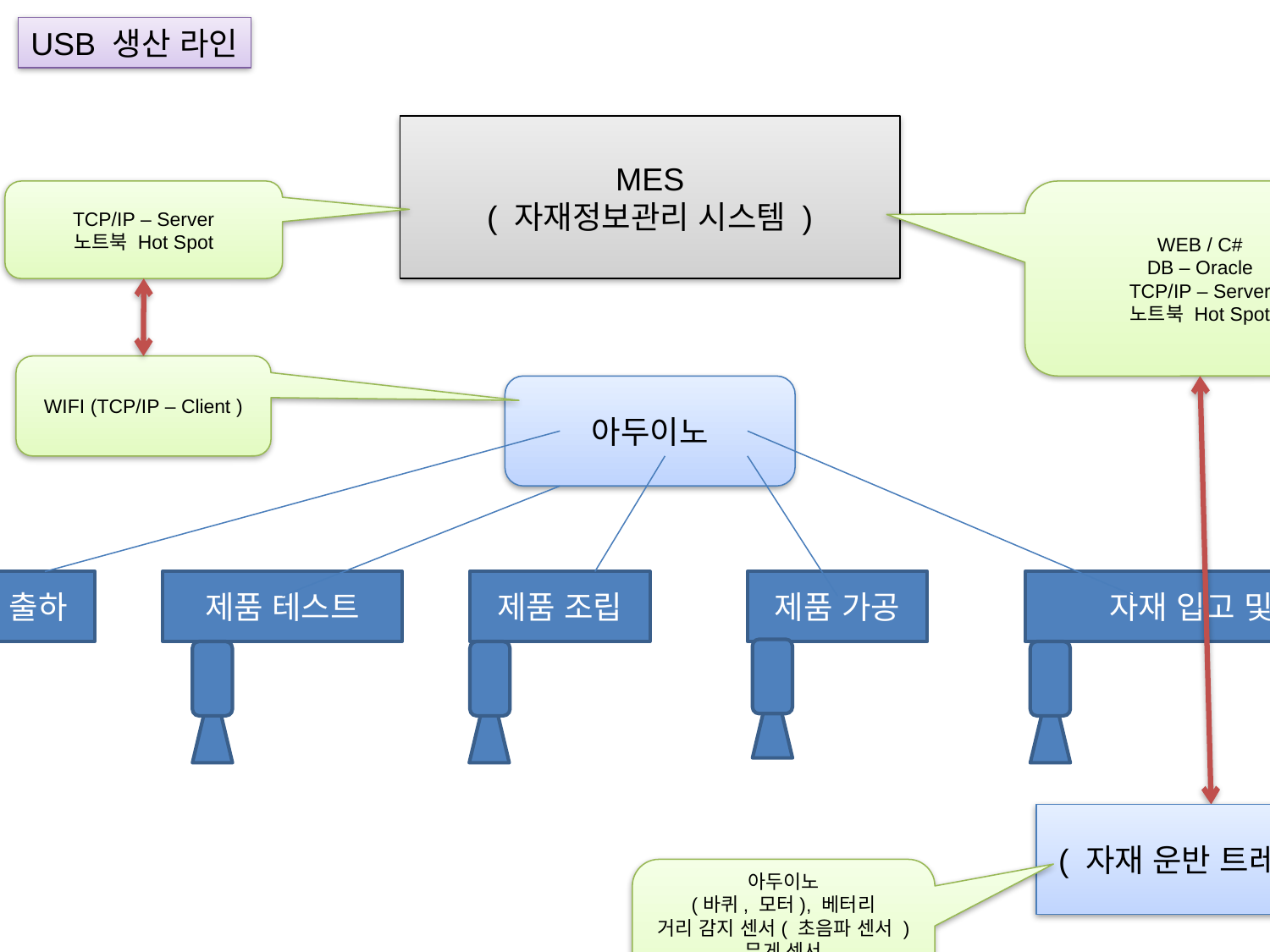

USB 생산 라인
MES
( 자재정보관리 시스템 )
TCP/IP – Server
노트북 Hot Spot
WEB / C#
DB – Oracle
TCP/IP – Server
노트북 Hot Spot
WIFI (TCP/IP – Client )
아두이노
제품 출하
제품 테스트
제품 조립
제품 가공
자재 입고 및 검수

( 자재 운반 트레일러 )
아두이노
(바퀴, 모터), 베터리
거리 감지 센서( 초음파 센서 )
무게 센서
LED / Buzzer (불량 알람용)
WIFI (TCP/IP – Client )